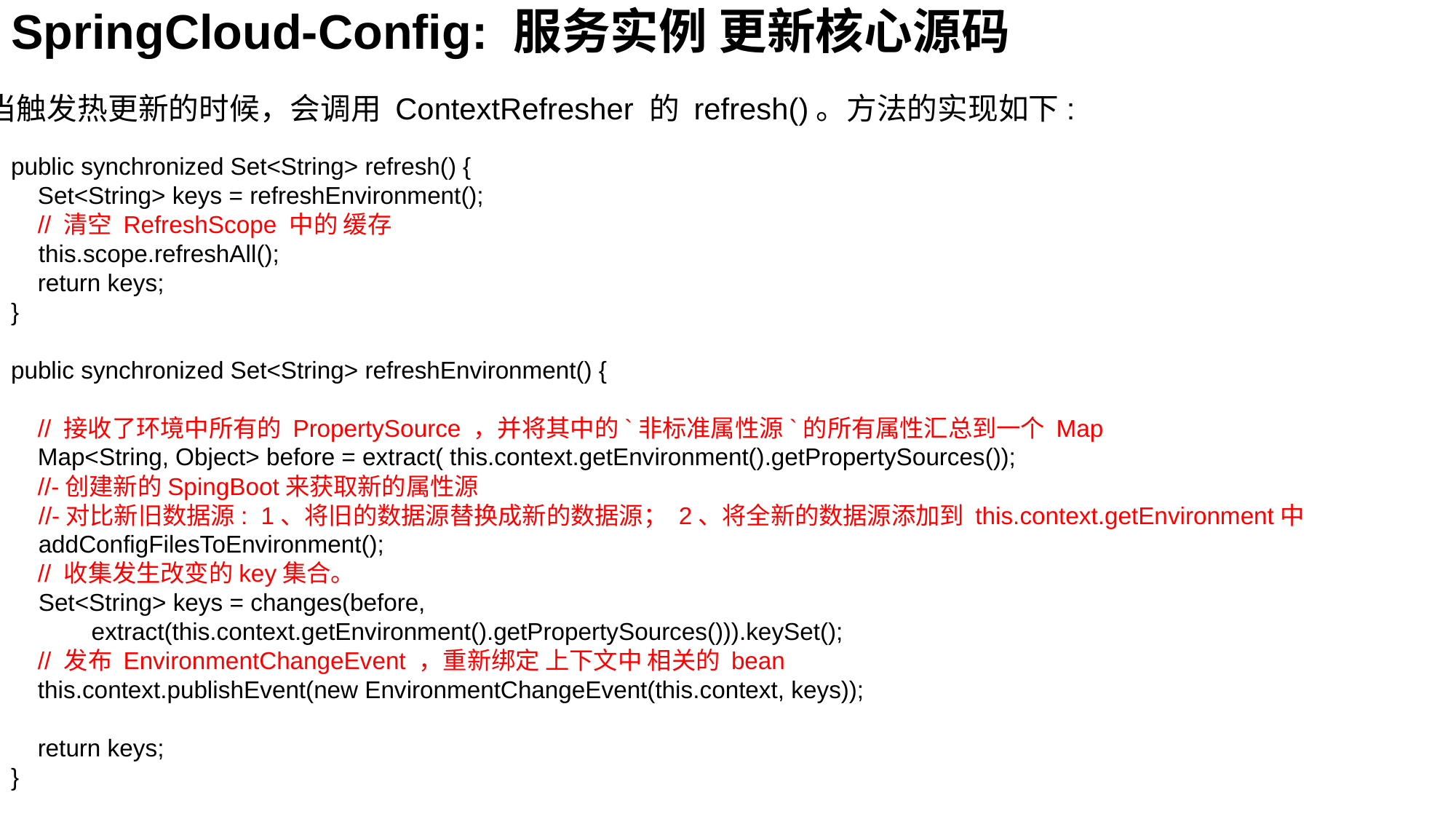

# SpringCloud-Config: 服务实例 更新核心源码
当触发热更新的时候，会调用 ContextRefresher 的 refresh()。方法的实现如下:
public synchronized Set<String> refresh() {
    Set<String> keys = refreshEnvironment();
    // 清空 RefreshScope 中的 缓存
    this.scope.refreshAll();
    return keys;
}
public synchronized Set<String> refreshEnvironment() {

    // 接收了环境中所有的 PropertySource ，并将其中的`非标准属性源`的所有属性汇总到一个 Map
    Map<String, Object> before = extract( this.context.getEnvironment().getPropertySources());
    //-创建新的SpingBoot来获取新的属性源
    //-对比新旧数据源:  1、将旧的数据源替换成新的数据源； 2、将全新的数据源添加到 this.context.getEnvironment中
    addConfigFilesToEnvironment();
    // 收集发生改变的key集合。
    Set<String> keys = changes(before,
            extract(this.context.getEnvironment().getPropertySources())).keySet();
    // 发布 EnvironmentChangeEvent ，重新绑定 上下文中 相关的 bean
    this.context.publishEvent(new EnvironmentChangeEvent(this.context, keys));
    return keys;
}